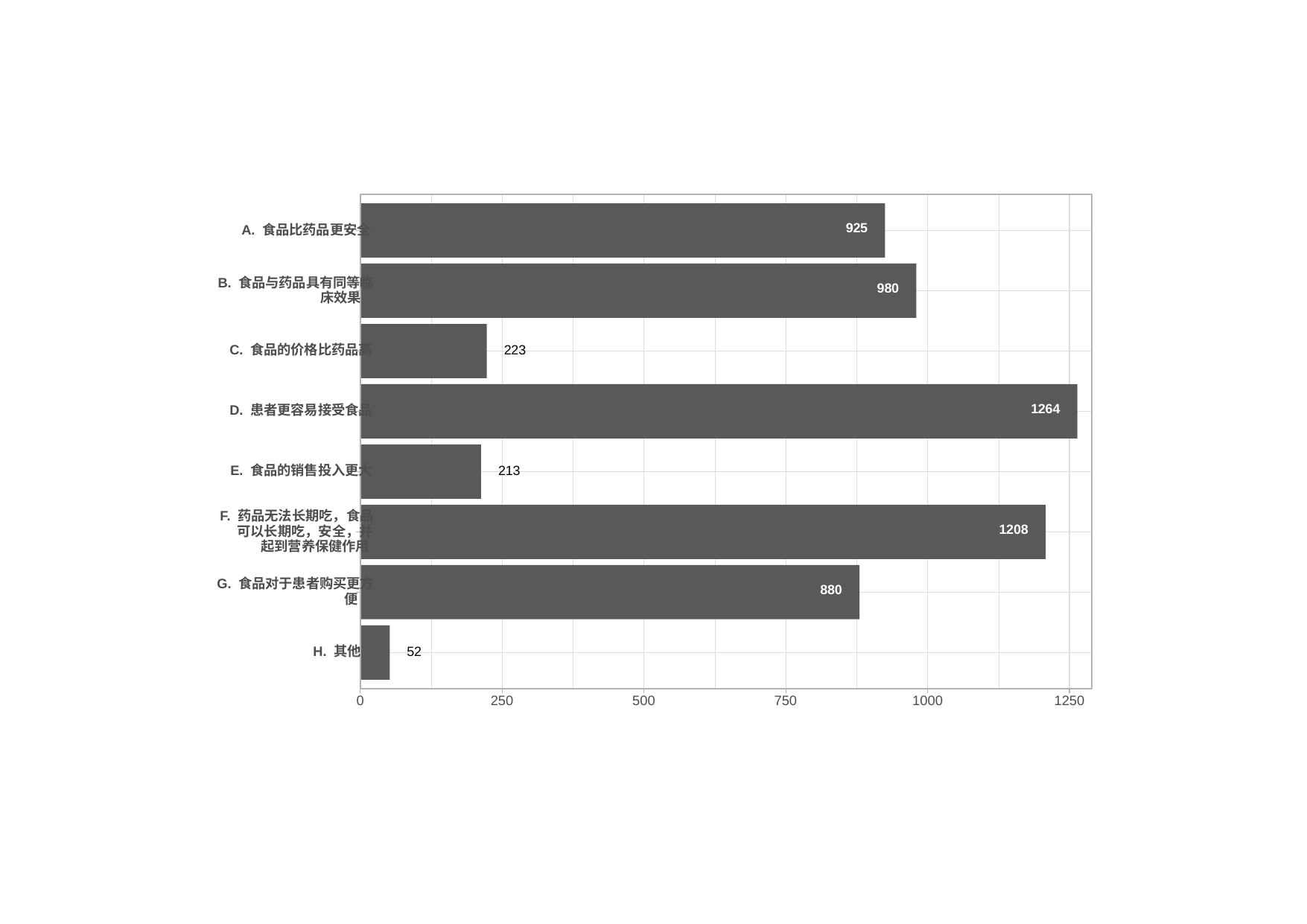

925
A. 食品比药品更安全

B. 食品与药品具有同等临
980

    床效果

C. 食品的价格比药品高
223

1264
D. 患者更容易接受食品

213
E. 食品的销售投入更大

F. 药品无法长期吃，食品
1208
    可以长期吃，安全，并

    起到营养保健作用

G. 食品对于患者购买更方
880

    便

52
H. 其他

0
250
500
750
1000
1250